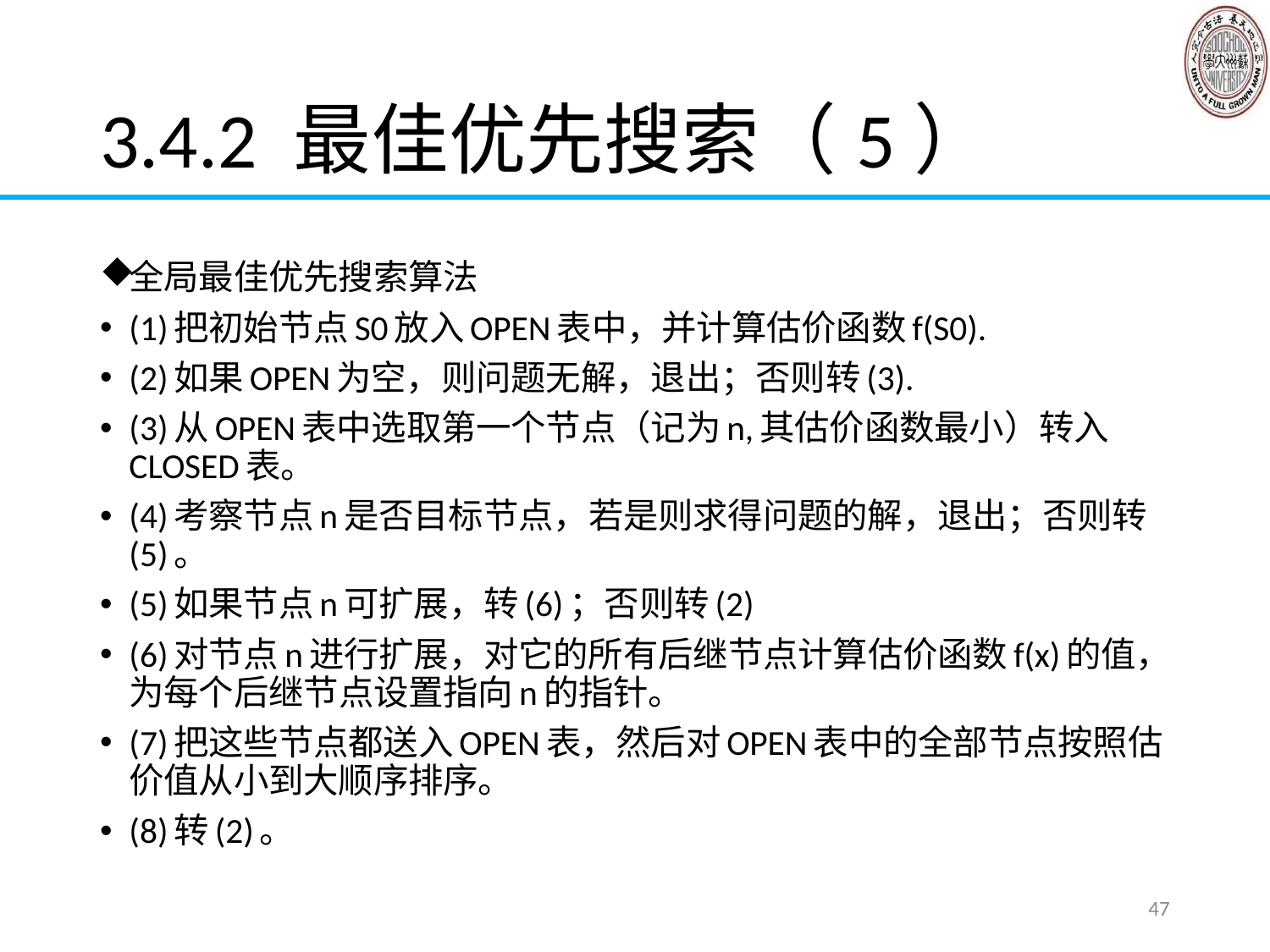

# 3.4.2 最佳优先搜索（5）
全局最佳优先搜索算法
(1)把初始节点S0放入OPEN表中，并计算估价函数f(S0).
(2)如果OPEN为空，则问题无解，退出；否则转(3).
(3)从OPEN表中选取第一个节点（记为n,其估价函数最小）转入CLOSED表。
(4)考察节点n是否目标节点，若是则求得问题的解，退出；否则转(5)。
(5)如果节点n可扩展，转(6)；否则转(2)
(6)对节点n进行扩展，对它的所有后继节点计算估价函数f(x)的值，为每个后继节点设置指向n的指针。
(7)把这些节点都送入OPEN表，然后对OPEN表中的全部节点按照估价值从小到大顺序排序。
(8)转(2)。
47